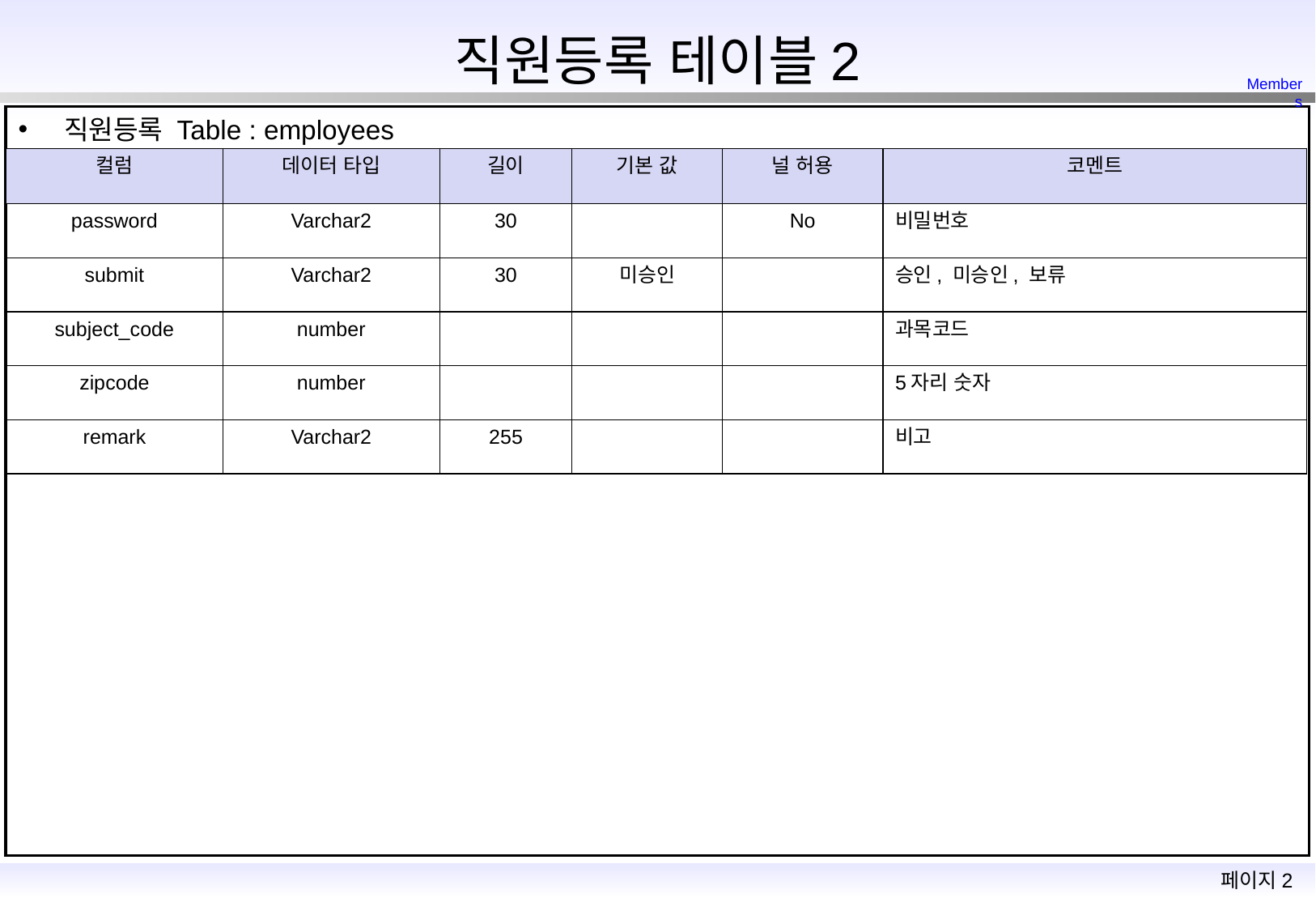

직원등록 테이블2
Members
직원등록 Table : employees
| 컬럼 | 데이터 타입 | 길이 | 기본 값 | 널 허용 | 코멘트 |
| --- | --- | --- | --- | --- | --- |
| password | Varchar2 | 30 |  | No | 비밀번호 |
| submit | Varchar2 | 30 | 미승인 |  | 승인, 미승인, 보류 |
| subject\_code | number |  |  |  | 과목코드 |
| zipcode | number |  |  |  | 5자리 숫자 |
| remark | Varchar2 | 255 |  |  | 비고 |